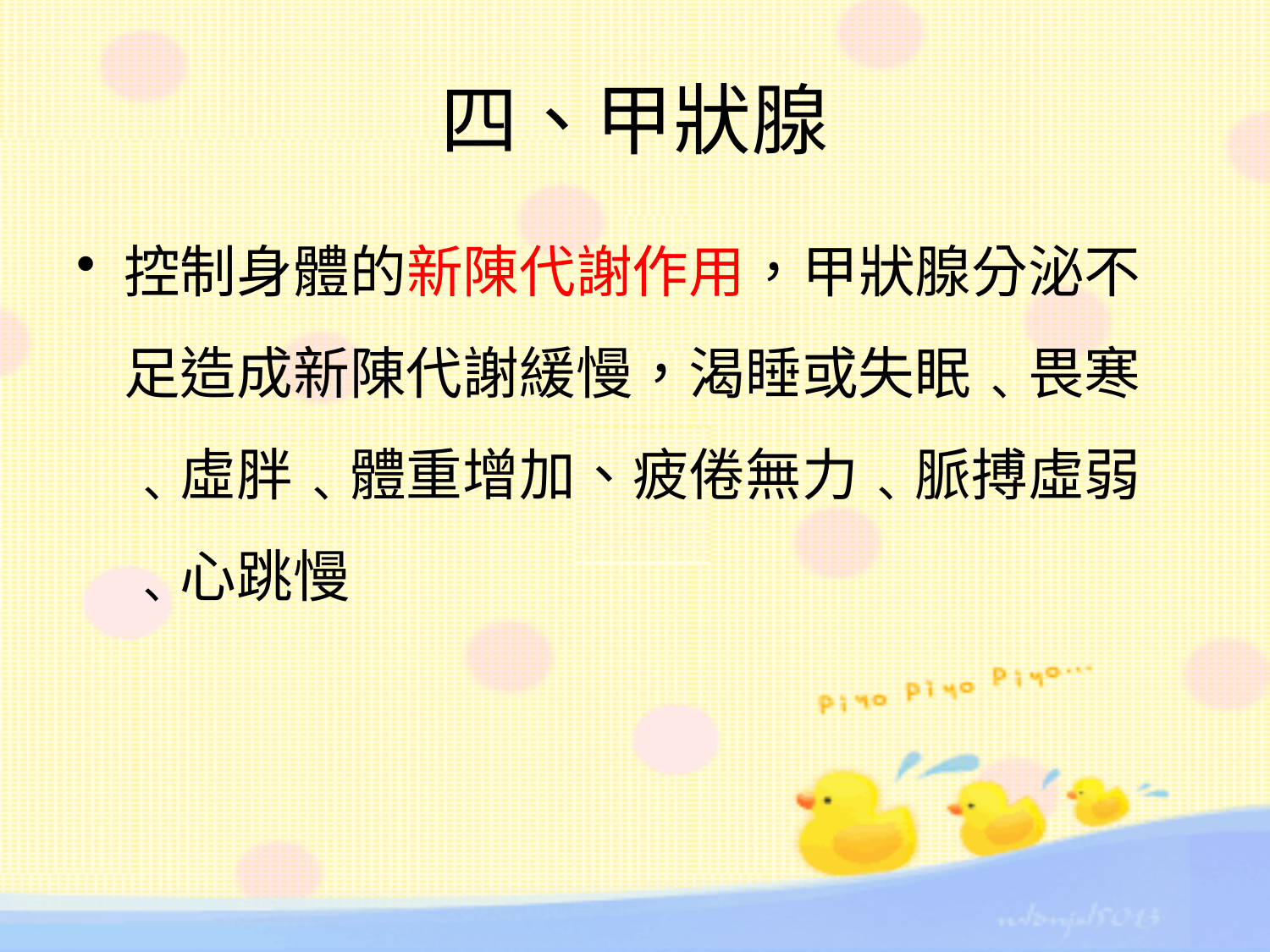

# 四、甲狀腺
控制身體的新陳代謝作用，甲狀腺分泌不足造成新陳代謝緩慢，渴睡或失眠﹑畏寒﹑虛胖﹑體重增加、疲倦無力﹑脈搏虛弱﹑心跳慢